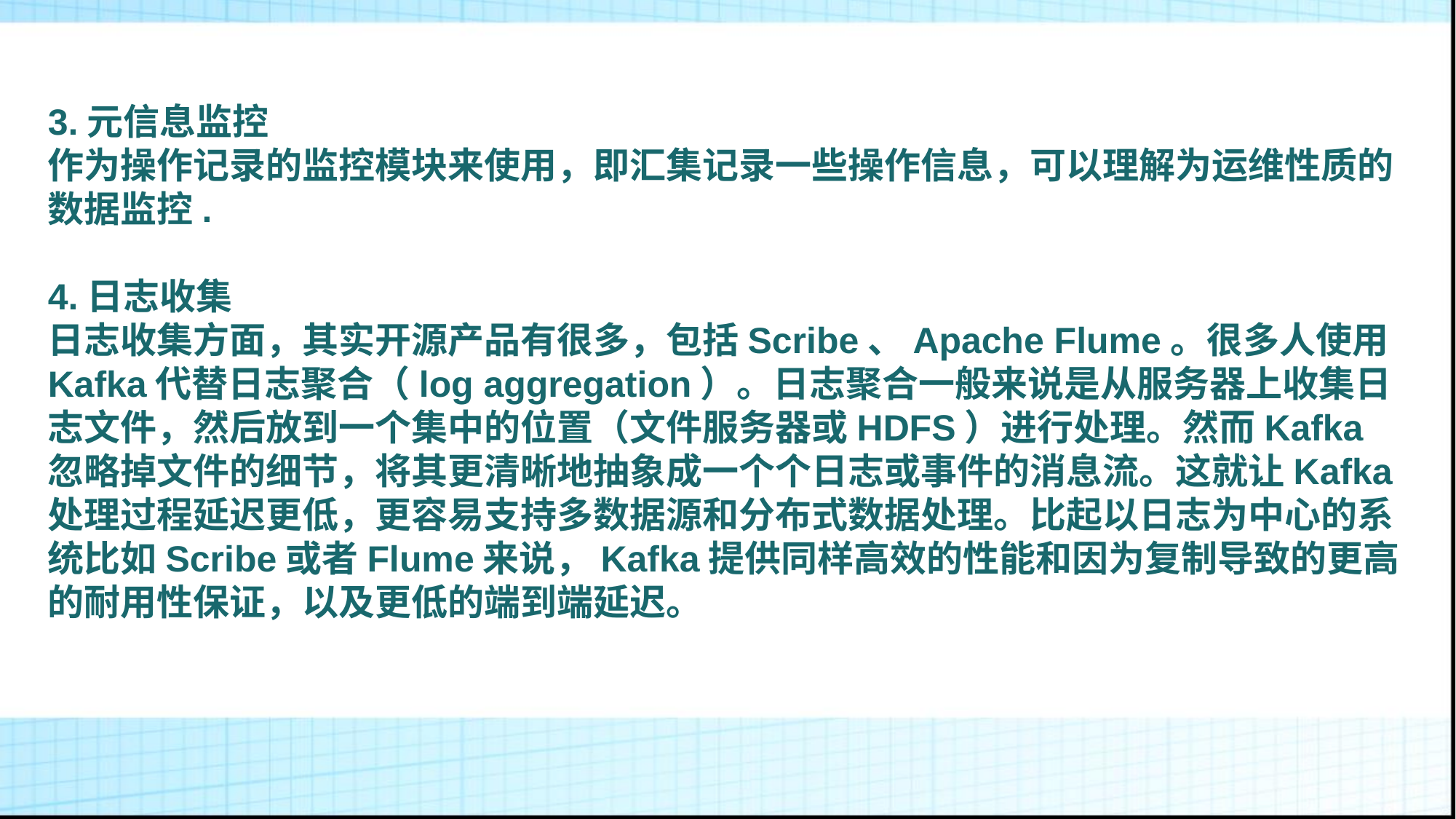

3.元信息监控
作为操作记录的监控模块来使用，即汇集记录一些操作信息，可以理解为运维性质的数据监控.

4.日志收集
日志收集方面，其实开源产品有很多，包括Scribe、Apache Flume。很多人使用Kafka代替日志聚合（log aggregation）。日志聚合一般来说是从服务器上收集日志文件，然后放到一个集中的位置（文件服务器或HDFS）进行处理。然而Kafka忽略掉文件的细节，将其更清晰地抽象成一个个日志或事件的消息流。这就让Kafka处理过程延迟更低，更容易支持多数据源和分布式数据处理。比起以日志为中心的系统比如Scribe或者Flume来说，Kafka提供同样高效的性能和因为复制导致的更高的耐用性保证，以及更低的端到端延迟。